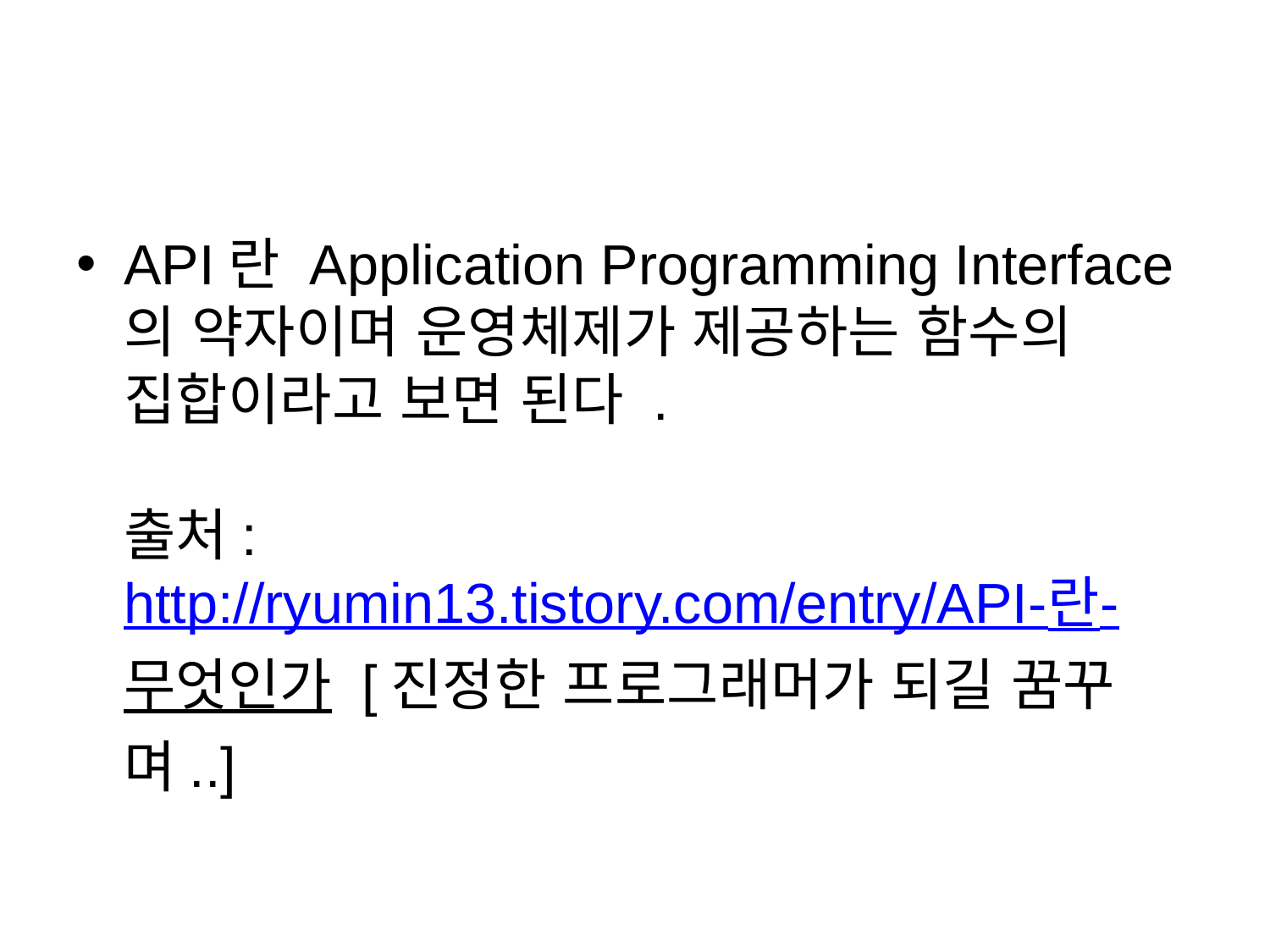

#
API란 Application Programming Interface의 약자이며 운영체제가 제공하는 함수의 집합이라고 보면 된다 .
출처: http://ryumin13.tistory.com/entry/API-란-무엇인가 [진정한 프로그래머가 되길 꿈꾸며..]